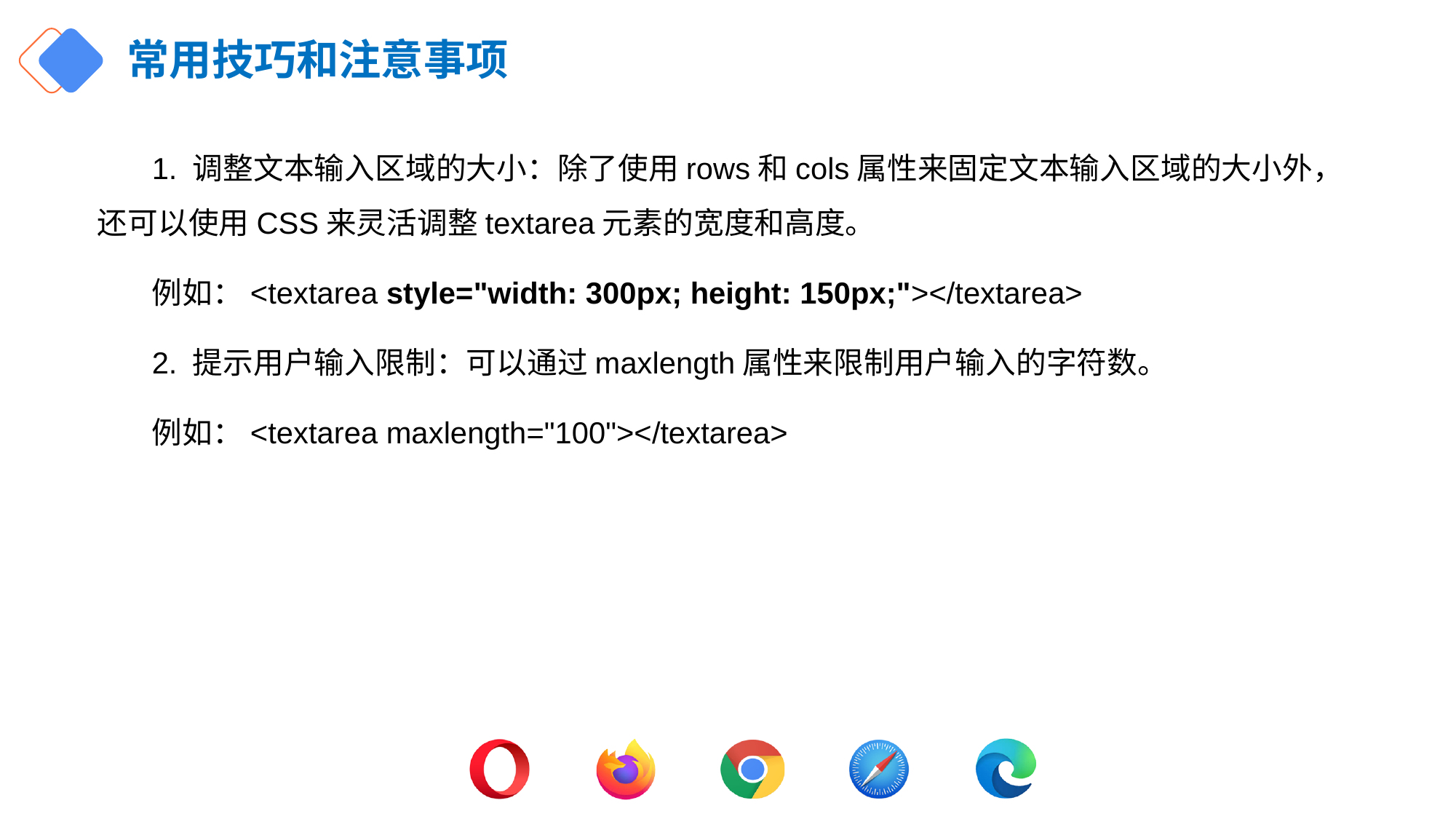

# 常用技巧和注意事项
1. 调整文本输入区域的大小：除了使用rows和cols属性来固定文本输入区域的大小外，还可以使用CSS来灵活调整textarea元素的宽度和高度。
例如：<textarea style="width: 300px; height: 150px;"></textarea>
2. 提示用户输入限制：可以通过maxlength属性来限制用户输入的字符数。
例如：<textarea maxlength="100"></textarea>